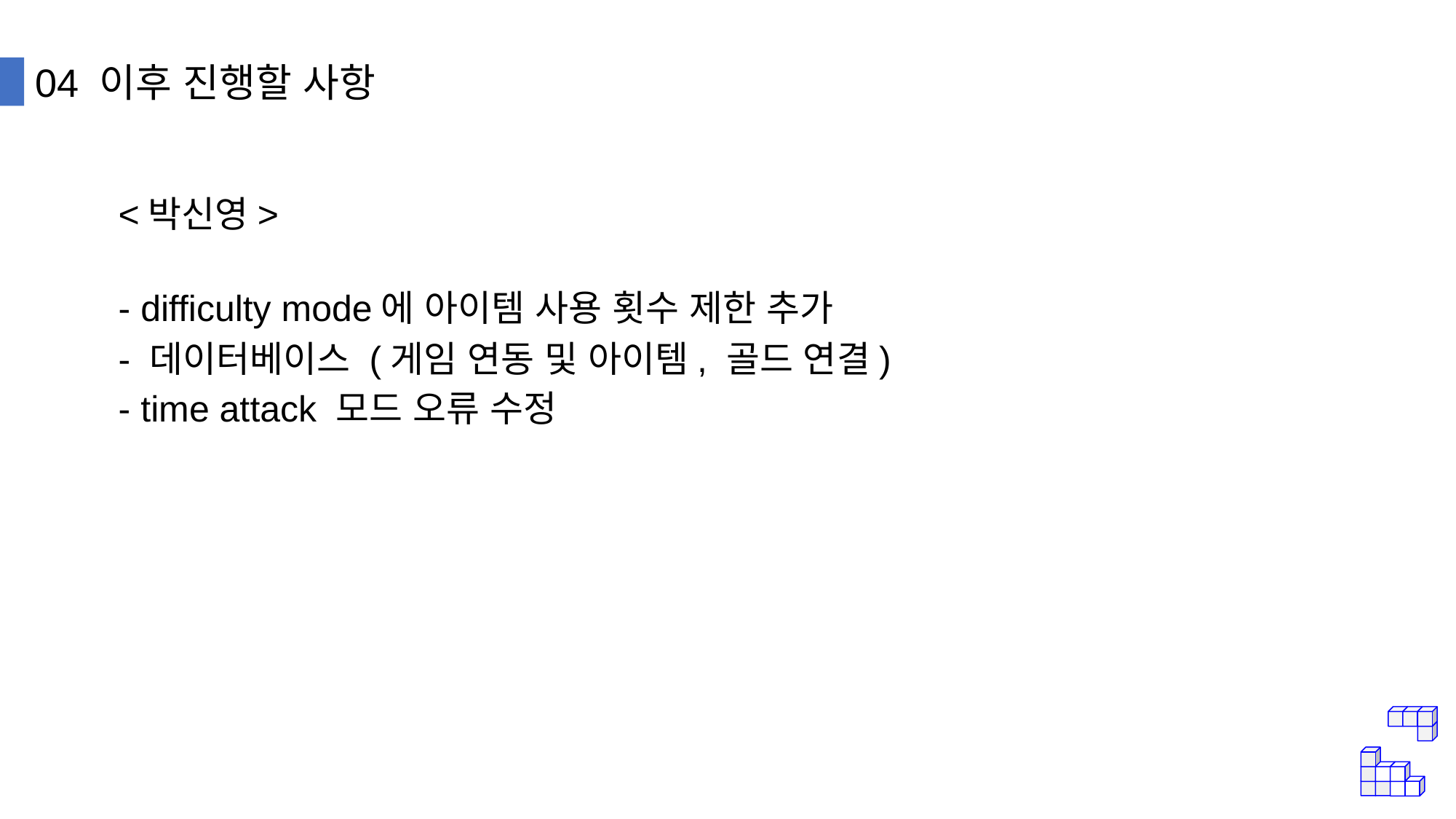

04 이후 진행할 사항

<박신영>
- difficulty mode에 아이템 사용 횟수 제한 추가
- 데이터베이스 (게임 연동 및 아이템, 골드 연결)
- time attack 모드 오류 수정